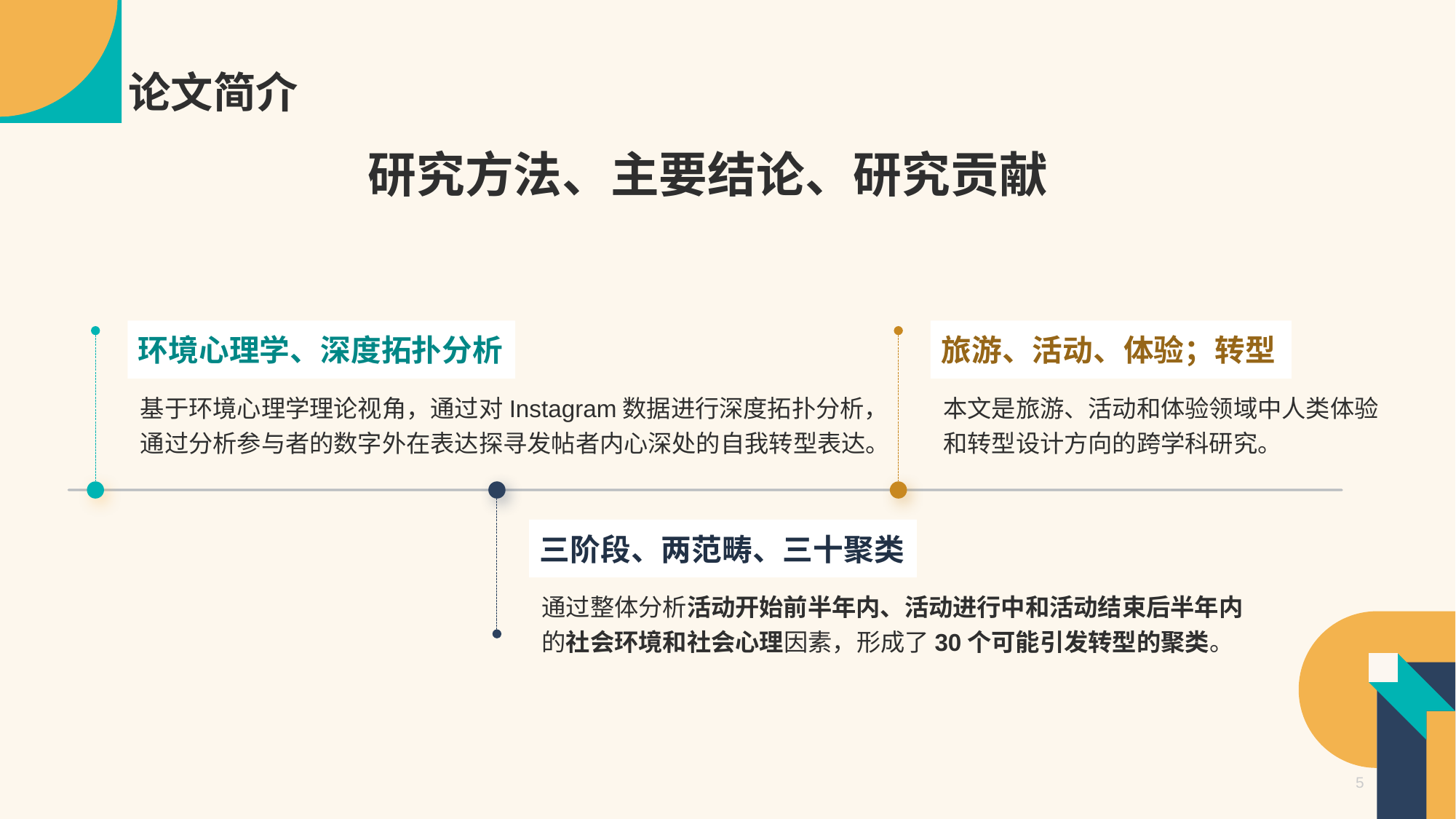

# 论文简介
研究方法、主要结论、研究贡献
环境心理学、深度拓扑分析
基于环境心理学理论视角，通过对Instagram数据进行深度拓扑分析，通过分析参与者的数字外在表达探寻发帖者内心深处的自我转型表达。

旅游、活动、体验；转型
本文是旅游、活动和体验领域中人类体验和转型设计方向的跨学科研究。

三阶段、两范畴、三十聚类
通过整体分析活动开始前半年内、活动进行中和活动结束后半年内的社会环境和社会心理因素，形成了30个可能引发转型的聚类。
5